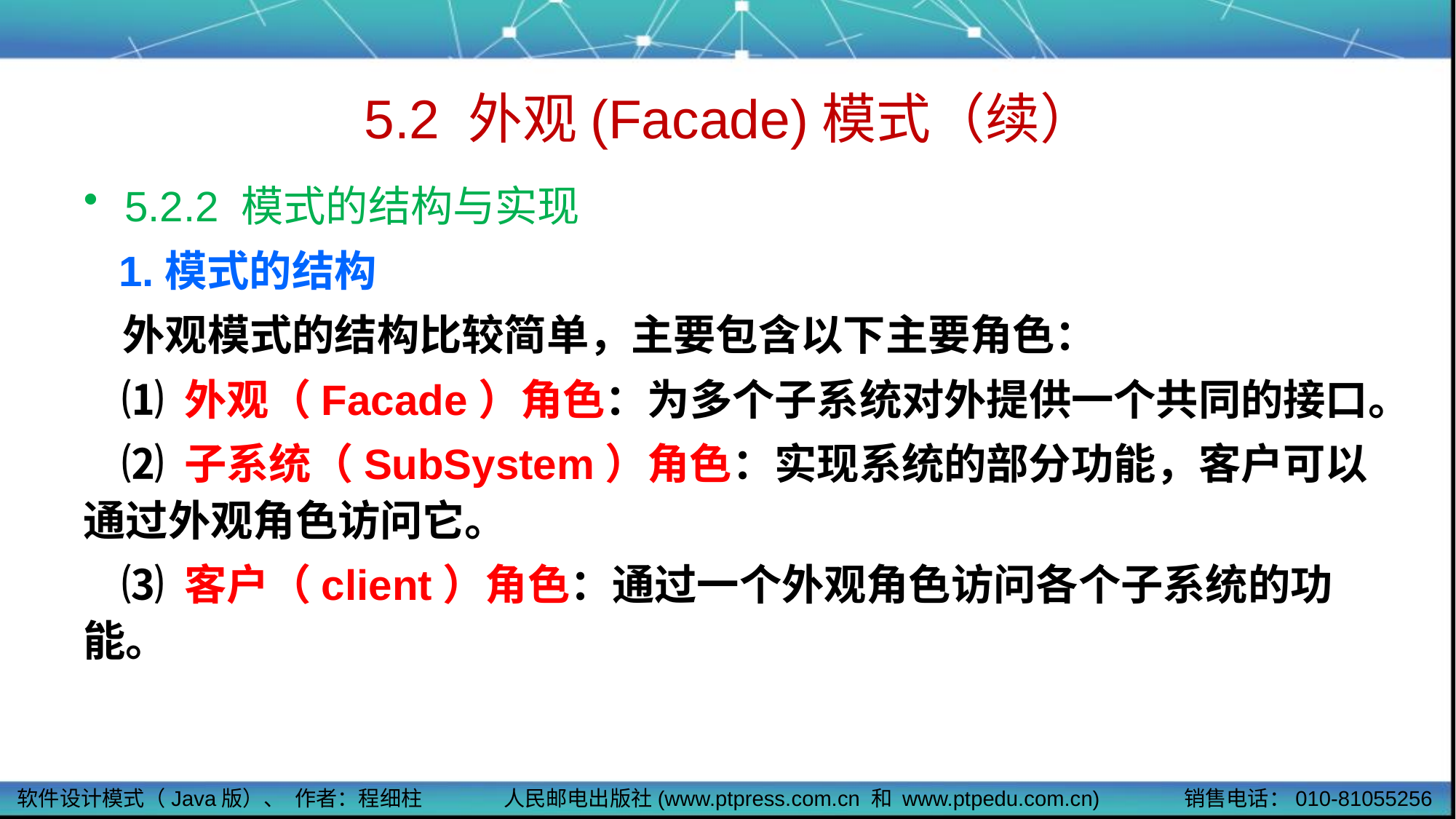

# 5.2 外观(Facade)模式（续）
5.2.2 模式的结构与实现
   1.模式的结构
   外观模式的结构比较简单，主要包含以下主要角色：
    ⑴ 外观（Facade）角色：为多个子系统对外提供一个共同的接口。
    ⑵ 子系统（SubSystem）角色：实现系统的部分功能，客户可以通过外观角色访问它。
    ⑶ 客户（client）角色：通过一个外观角色访问各个子系统的功能。
软件设计模式（Java版）、  作者：程细柱
人民邮电出版社(www.ptpress.com.cn 和 www.ptpedu.com.cn)
销售电话：010-81055256